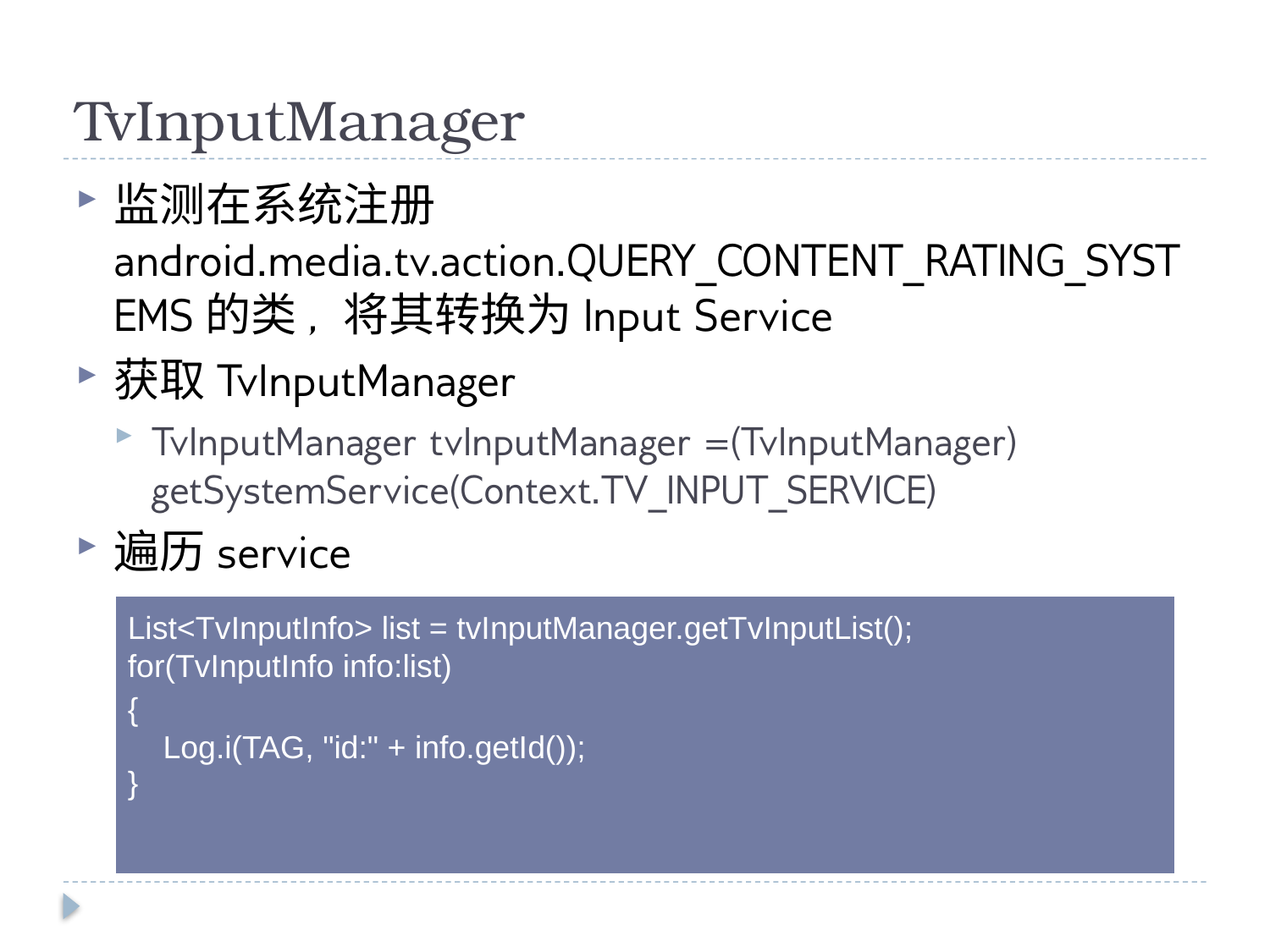

# TvInputManager
监测在系统注册android.media.tv.action.QUERY_CONTENT_RATING_SYSTEMS的类, 将其转换为Input Service
获取TvInputManager
TvInputManager tvInputManager =(TvInputManager) getSystemService(Context.TV_INPUT_SERVICE)
遍历service

| List<TvInputInfo> list = tvInputManager.getTvInputList(); 　　for(TvInputInfo info:list) { 　　 Log.i(TAG, "id:" + info.getId()); } |
| --- |